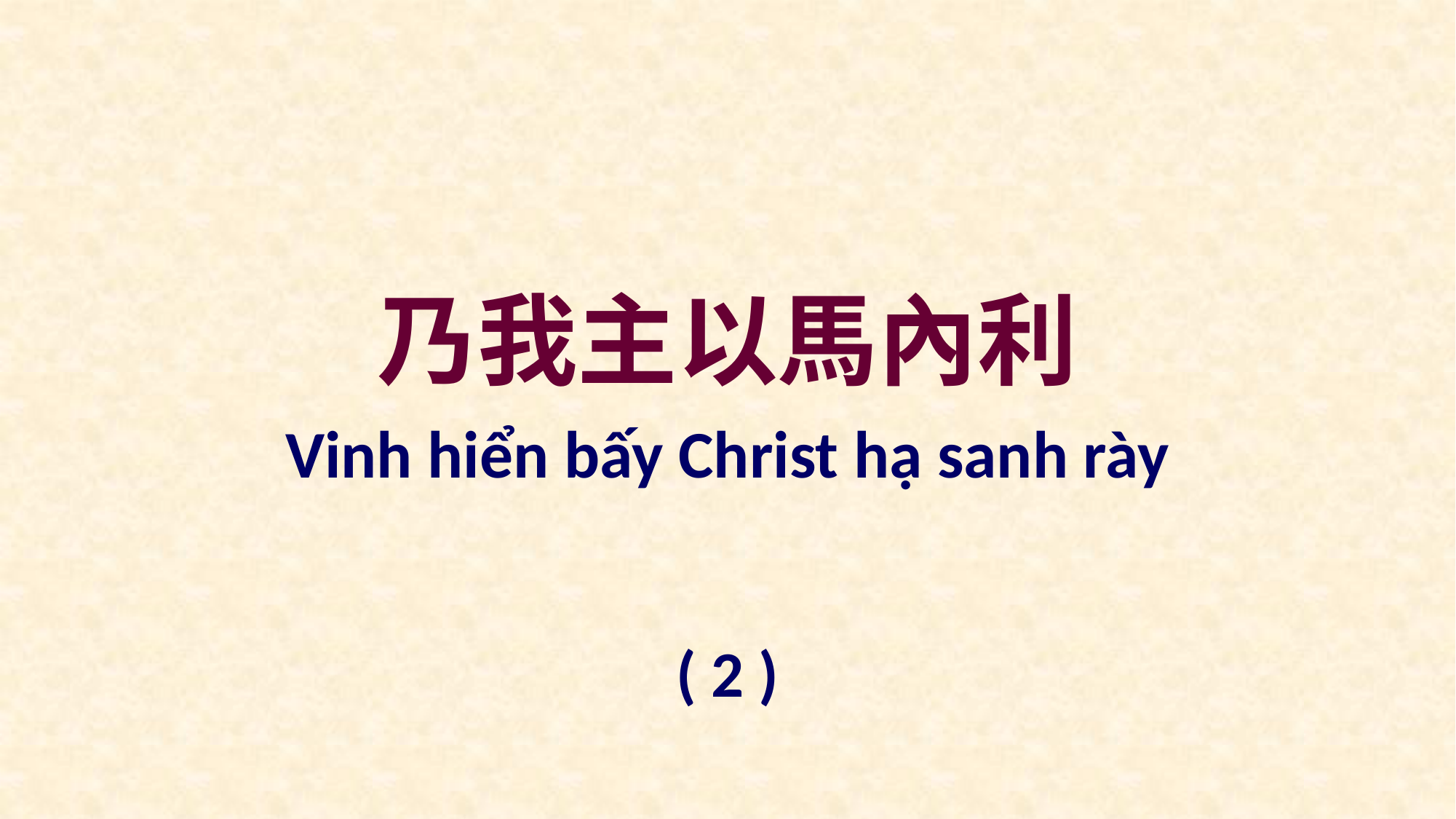

乃我主以馬內利
Vinh hiển bấy Christ hạ sanh rày
( 2 )